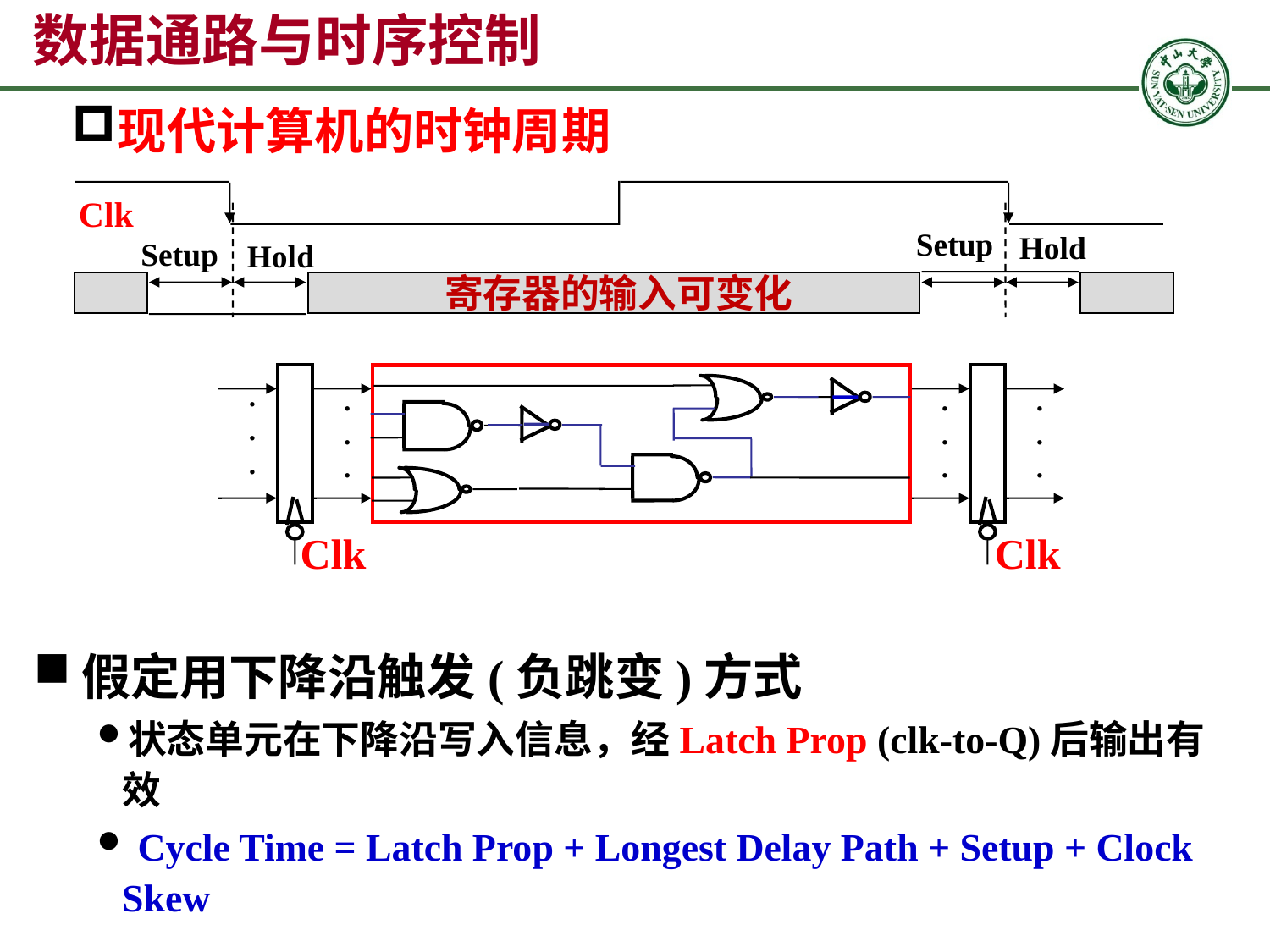

# 数据通路与时序控制
现代计算机的时钟周期

Clk

Setup
Hold
Setup
Hold
寄存器的输入可变化

.
.
.
.
.
.

.
.
.
.
.
.

Clk
Clk
假定用下降沿触发(负跳变)方式
状态单元在下降沿写入信息，经Latch Prop (clk-to-Q)后输出有效
 Cycle Time = Latch Prop + Longest Delay Path + Setup + Clock Skew